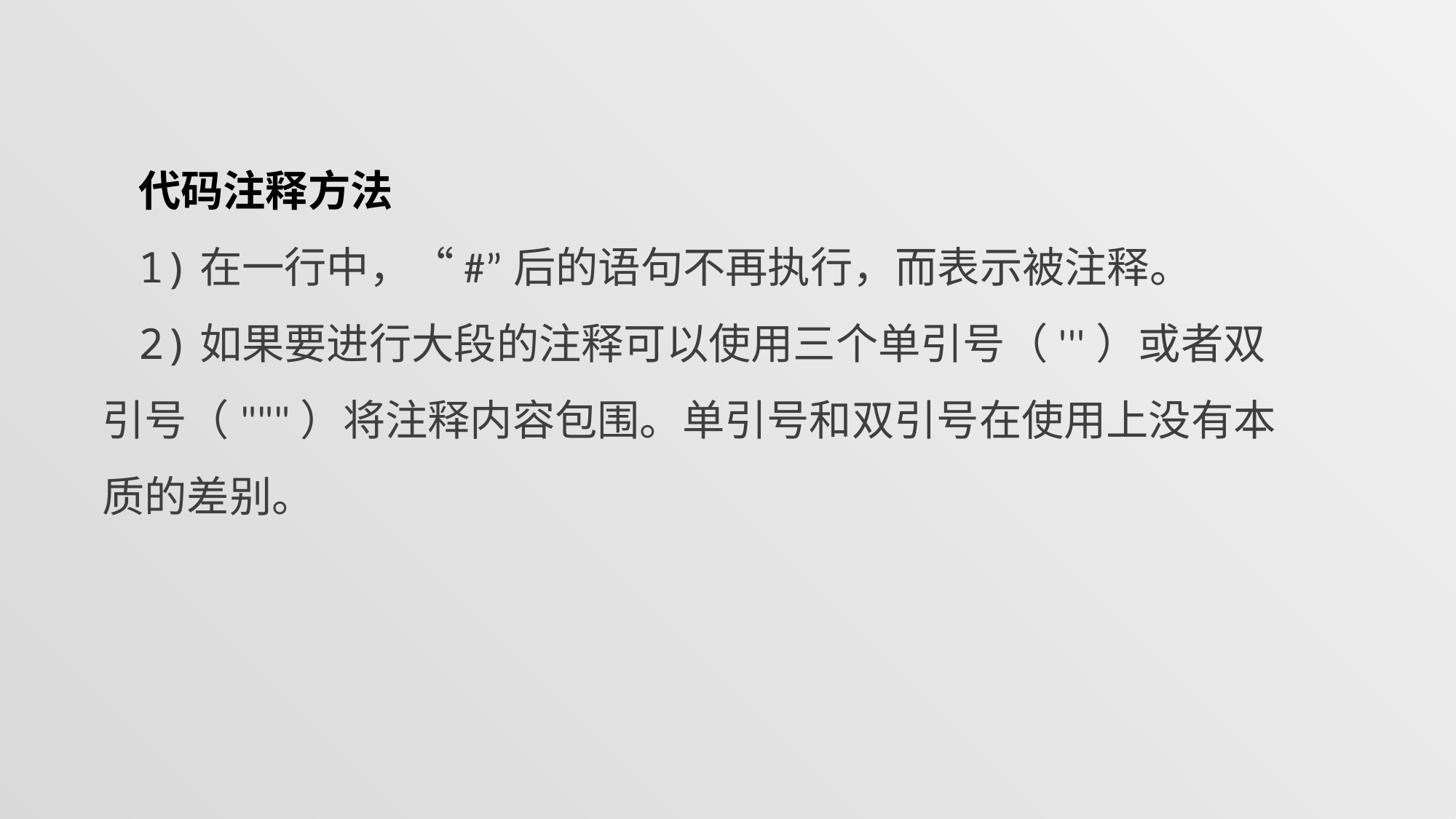

代码注释方法
1)在一行中，“#”后的语句不再执行，而表示被注释。
2)如果要进行大段的注释可以使用三个单引号（'''）或者双引号（"""）将注释内容包围。单引号和双引号在使用上没有本质的差别。